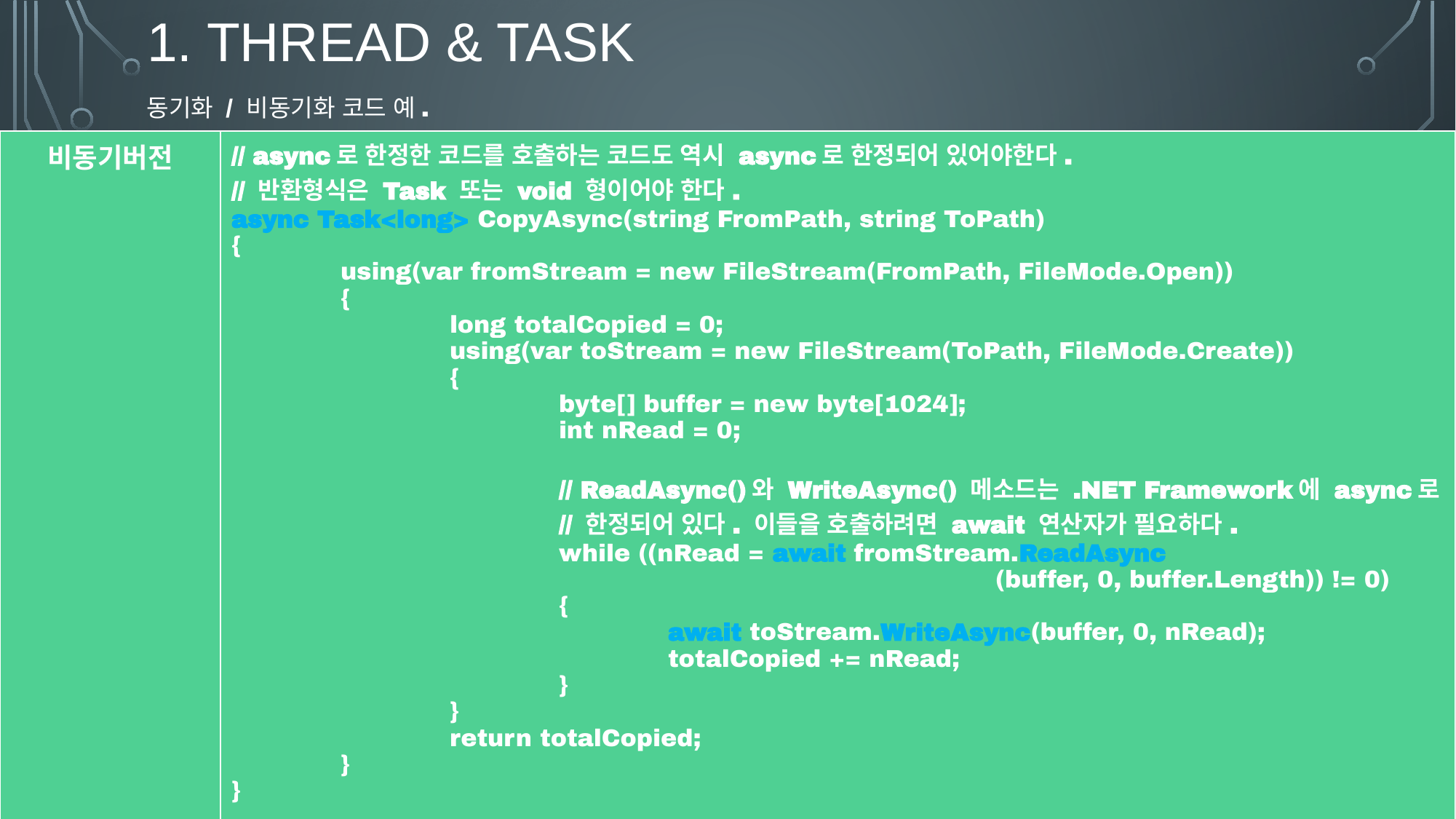

# 1. Thread & task
동기화 / 비동기화 코드 예.
| 비동기버전 | // async로 한정한 코드를 호출하는 코드도 역시 async로 한정되어 있어야한다. // 반환형식은 Task 또는 void 형이어야 한다. async Task<long> CopyAsync(string FromPath, string ToPath) { using(var fromStream = new FileStream(FromPath, FileMode.Open)) { long totalCopied = 0; using(var toStream = new FileStream(ToPath, FileMode.Create)) { byte[] buffer = new byte[1024]; int nRead = 0; // ReadAsync()와 WriteAsync() 메소드는 .NET Framework에 async로 // 한정되어 있다. 이들을 호출하려면 await 연산자가 필요하다. while ((nRead = await fromStream.ReadAsync (buffer, 0, buffer.Length)) != 0) { await toStream.WriteAsync(buffer, 0, nRead); totalCopied += nRead; } } return totalCopied; } } |
| --- | --- |